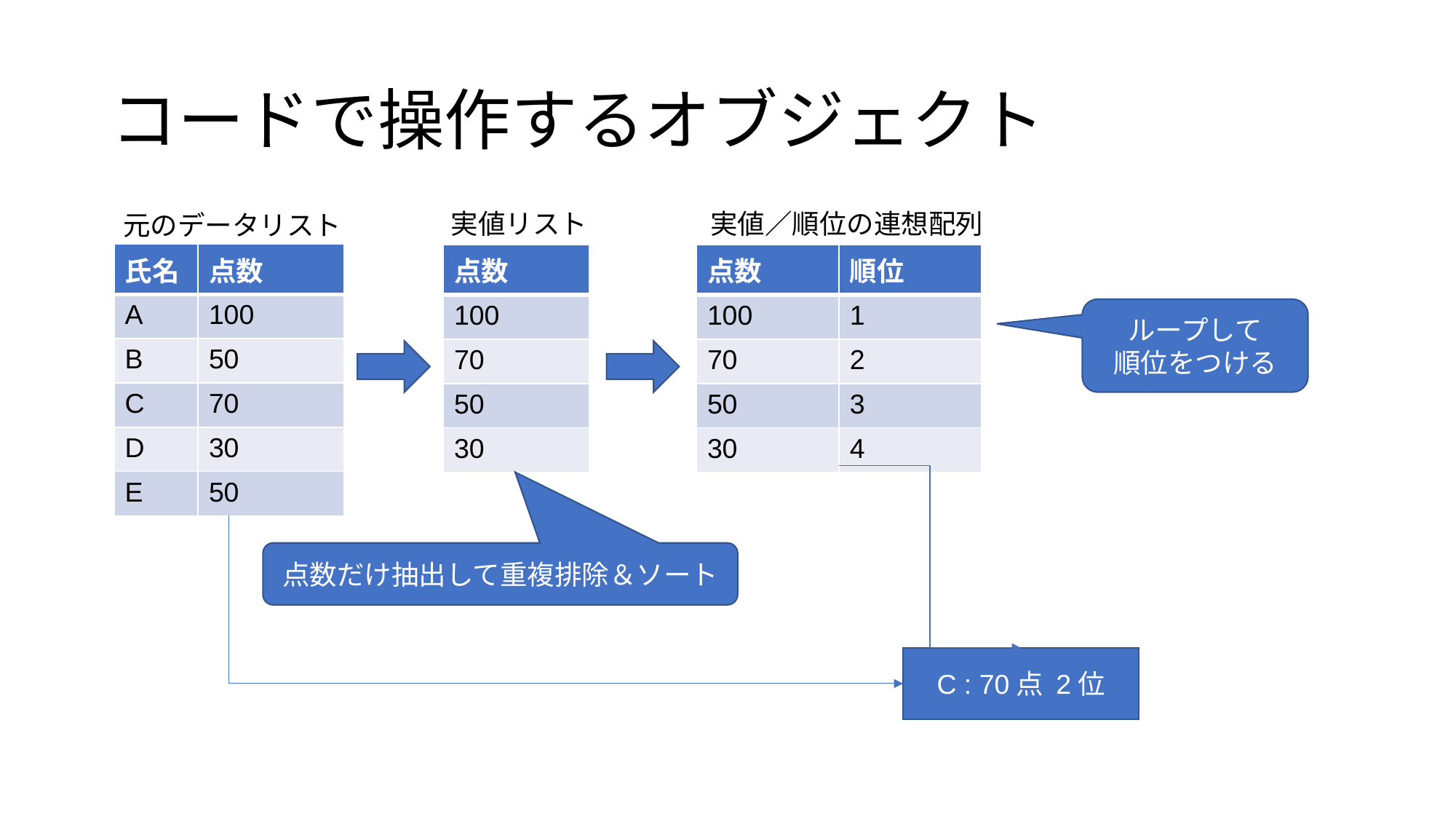

# コードで操作するオブジェクト
実値リスト
実値／順位の連想配列
元のデータリスト
| 氏名 | 点数 |
| --- | --- |
| A | 100 |
| B | 50 |
| C | 70 |
| D | 30 |
| E | 50 |
| 点数 |
| --- |
| 100 |
| 70 |
| 50 |
| 30 |
| 点数 | 順位 |
| --- | --- |
| 100 | 1 |
| 70 | 2 |
| 50 | 3 |
| 30 | 4 |
ループして
順位をつける

点数だけ抽出して重複排除＆ソート
C : 70点 2位